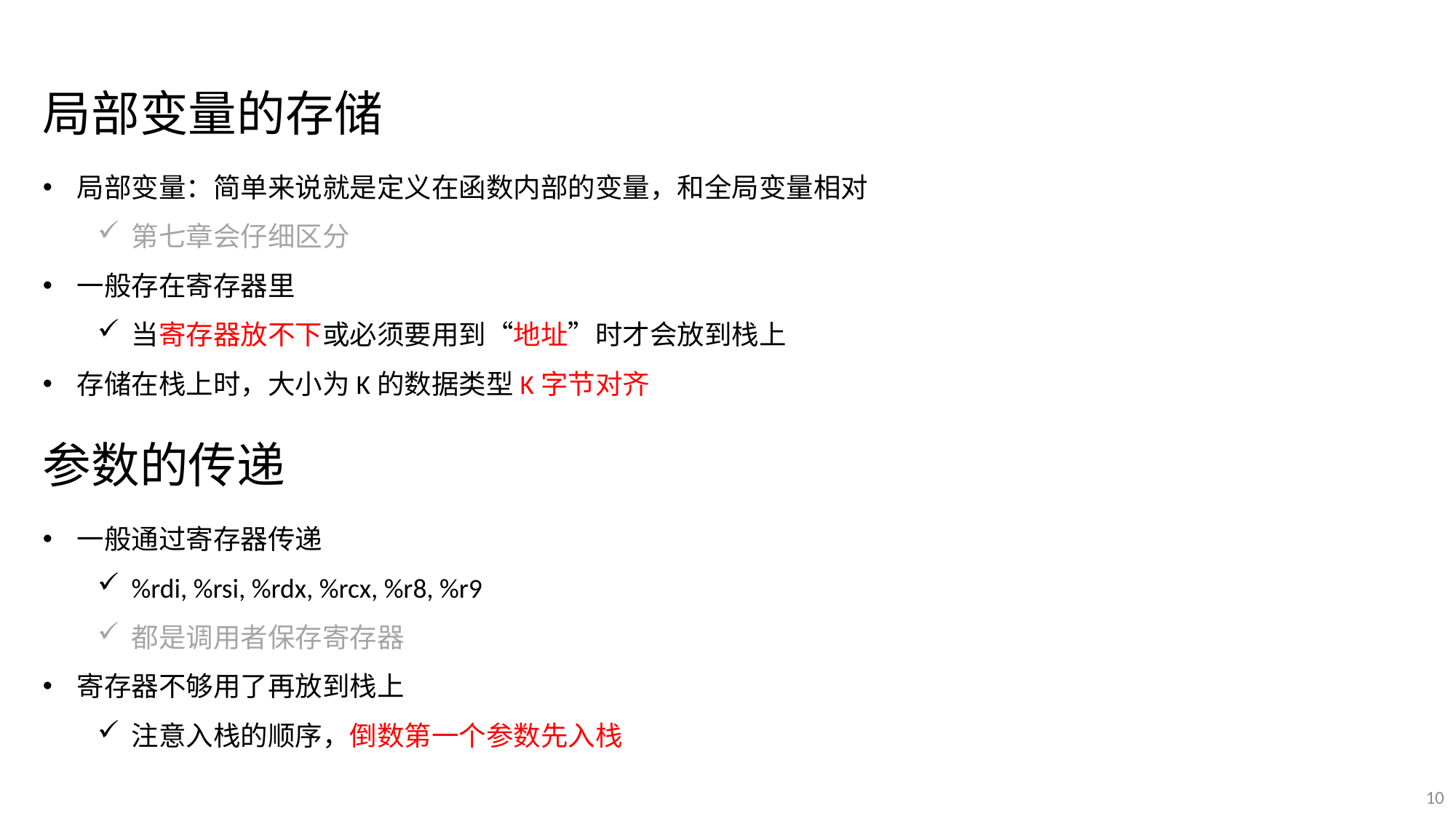

局部变量的存储

局部变量：简单来说就是定义在函数内部的变量，和全局变量相对
第七章会仔细区分
一般存在寄存器里
当寄存器放不下或必须要用到“地址”时才会放到栈上
存储在栈上时，大小为K的数据类型K字节对齐
参数的传递
一般通过寄存器传递
%rdi, %rsi, %rdx, %rcx, %r8, %r9
都是调用者保存寄存器
寄存器不够用了再放到栈上
注意入栈的顺序，倒数第一个参数先入栈
10